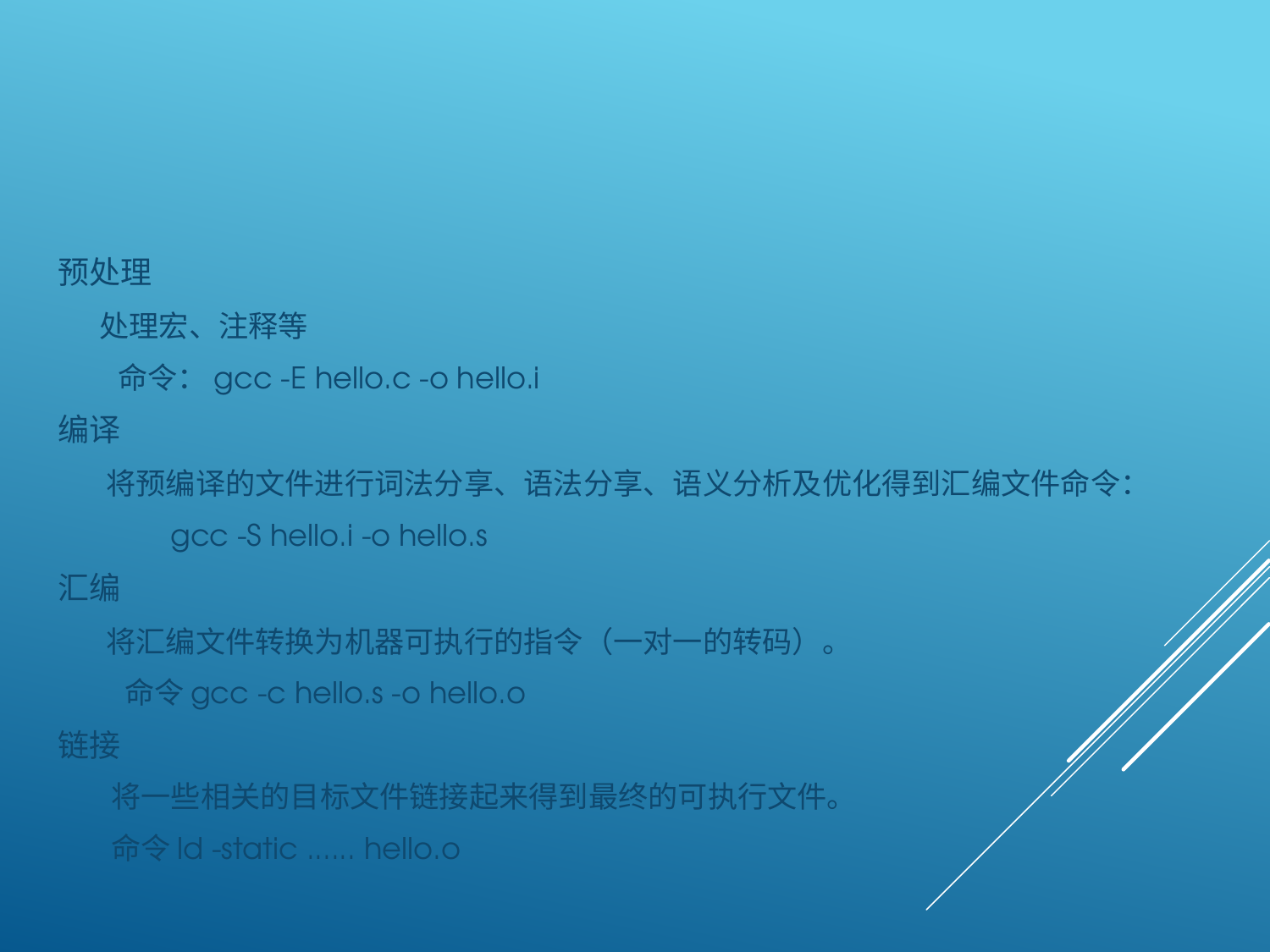

预处理
     处理宏、注释等
        命令：gcc -E hello.c -o hello.i
编译
      将预编译的文件进行词法分享、语法分享、语义分析及优化得到汇编文件命令：
	gcc -S hello.i -o hello.s
汇编
      将汇编文件转换为机器可执行的指令（一对一的转码）。
         命令gcc -c hello.s -o hello.o
链接
       将一些相关的目标文件链接起来得到最终的可执行文件。
       命令ld -static ...... hello.o